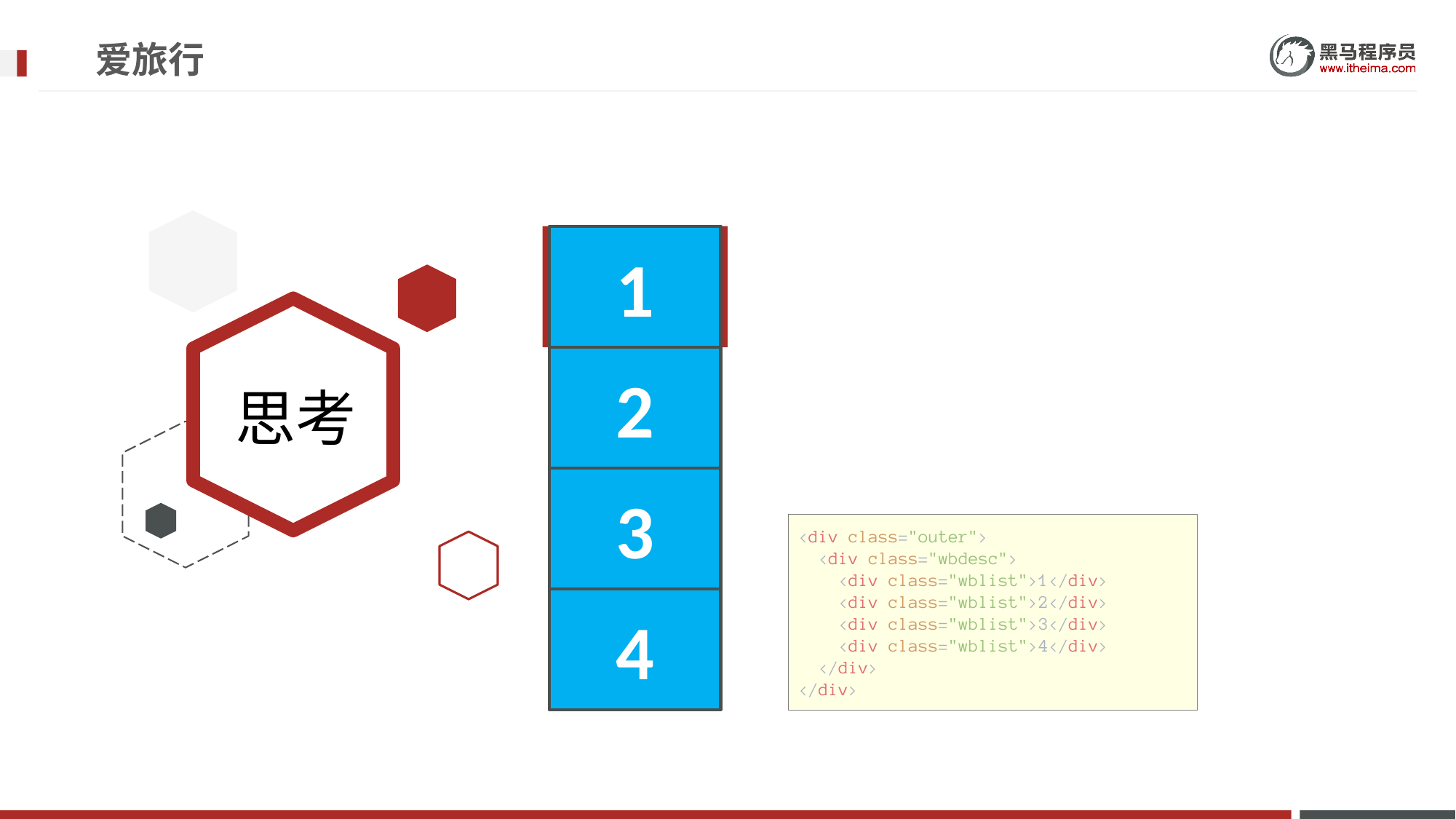

# 爱旅行

1
2
3
<div class="outer">
  <div class="wbdesc">
    <div class="wblist">1</div>
    <div class="wblist">2</div>
    <div class="wblist">3</div>
    <div class="wblist">4</div>
  </div>
</div>
4